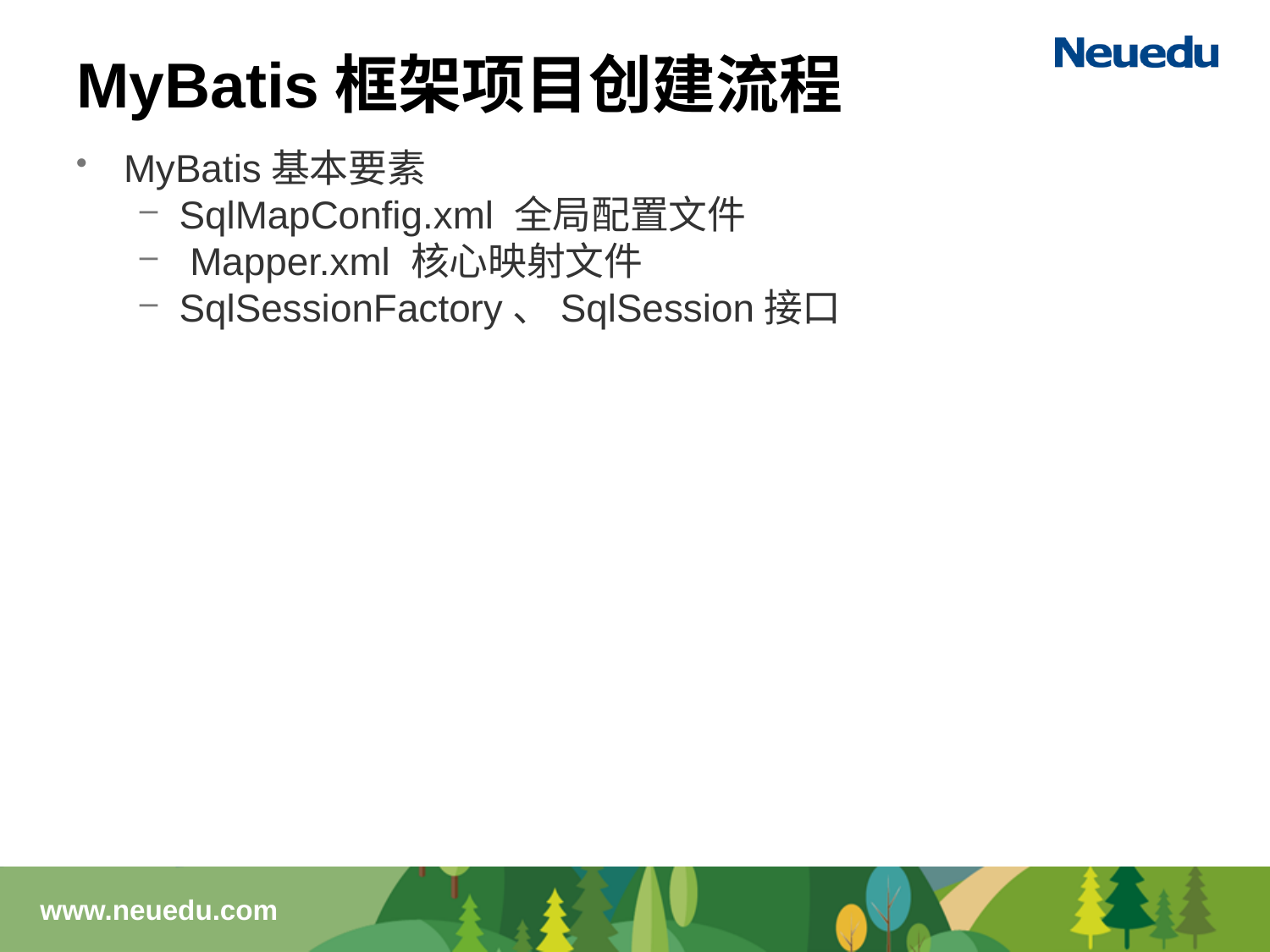

# MyBatis框架项目创建流程
MyBatis基本要素
SqlMapConfig.xml 全局配置文件
 Mapper.xml 核心映射文件
SqlSessionFactory、SqlSession接口